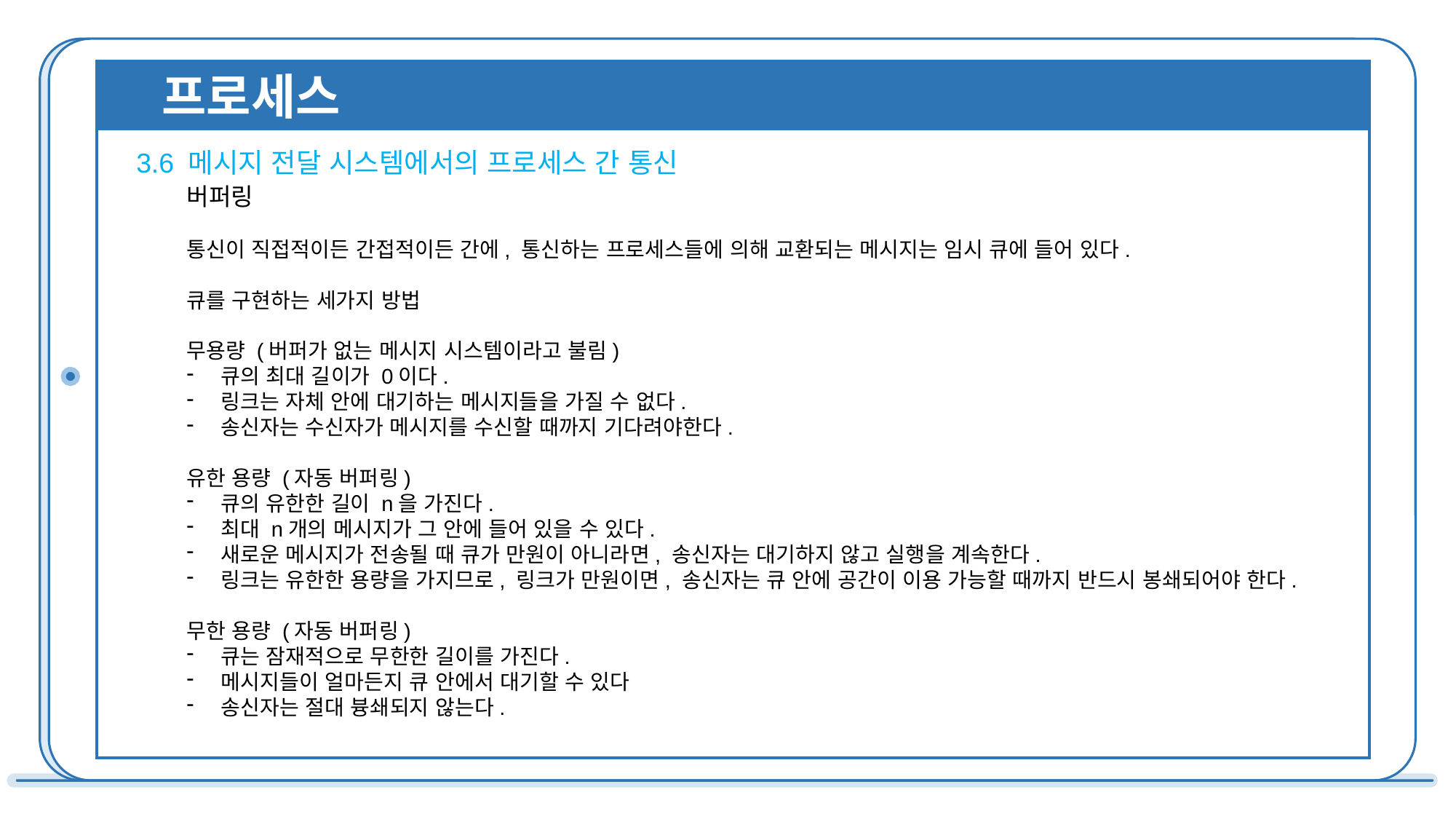

프로세스

3.6 메시지 전달 시스템에서의 프로세스 간 통신
버퍼링

통신이 직접적이든 간접적이든 간에, 통신하는 프로세스들에 의해 교환되는 메시지는 임시 큐에 들어 있다.

큐를 구현하는 세가지 방법

무용량 (버퍼가 없는 메시지 시스템이라고 불림)
큐의 최대 길이가 0이다.
링크는 자체 안에 대기하는 메시지들을 가질 수 없다.
송신자는 수신자가 메시지를 수신할 때까지 기다려야한다.

유한 용량 (자동 버퍼링)
큐의 유한한 길이 n을 가진다.
최대 n개의 메시지가 그 안에 들어 있을 수 있다.
새로운 메시지가 전송될 때 큐가 만원이 아니라면, 송신자는 대기하지 않고 실행을 계속한다.
링크는 유한한 용량을 가지므로, 링크가 만원이면, 송신자는 큐 안에 공간이 이용 가능할 때까지 반드시 봉쇄되어야 한다.

무한 용량 (자동 버퍼링)
큐는 잠재적으로 무한한 길이를 가진다.
메시지들이 얼마든지 큐 안에서 대기할 수 있다
송신자는 절대 븅쇄되지 않는다.